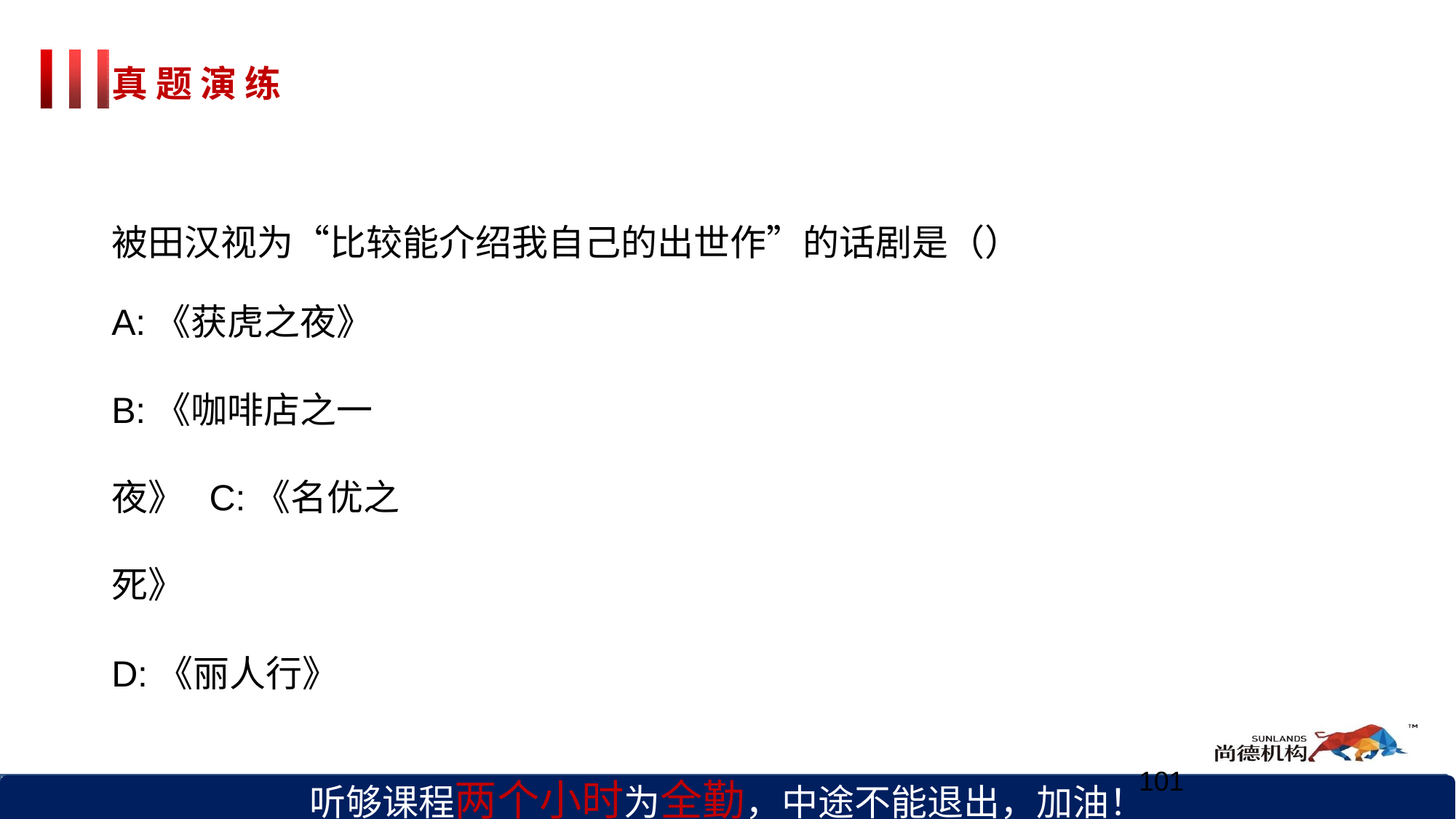

真 题 演 练
被田汉视为“比较能介绍我自己的出世作”的话剧是（）

A:《获虎之夜》
B:《咖啡店之一夜》  C:《名优之死》

D:《丽人行》

听够课程两个小时为全勤，中途不能退出，加油！
101